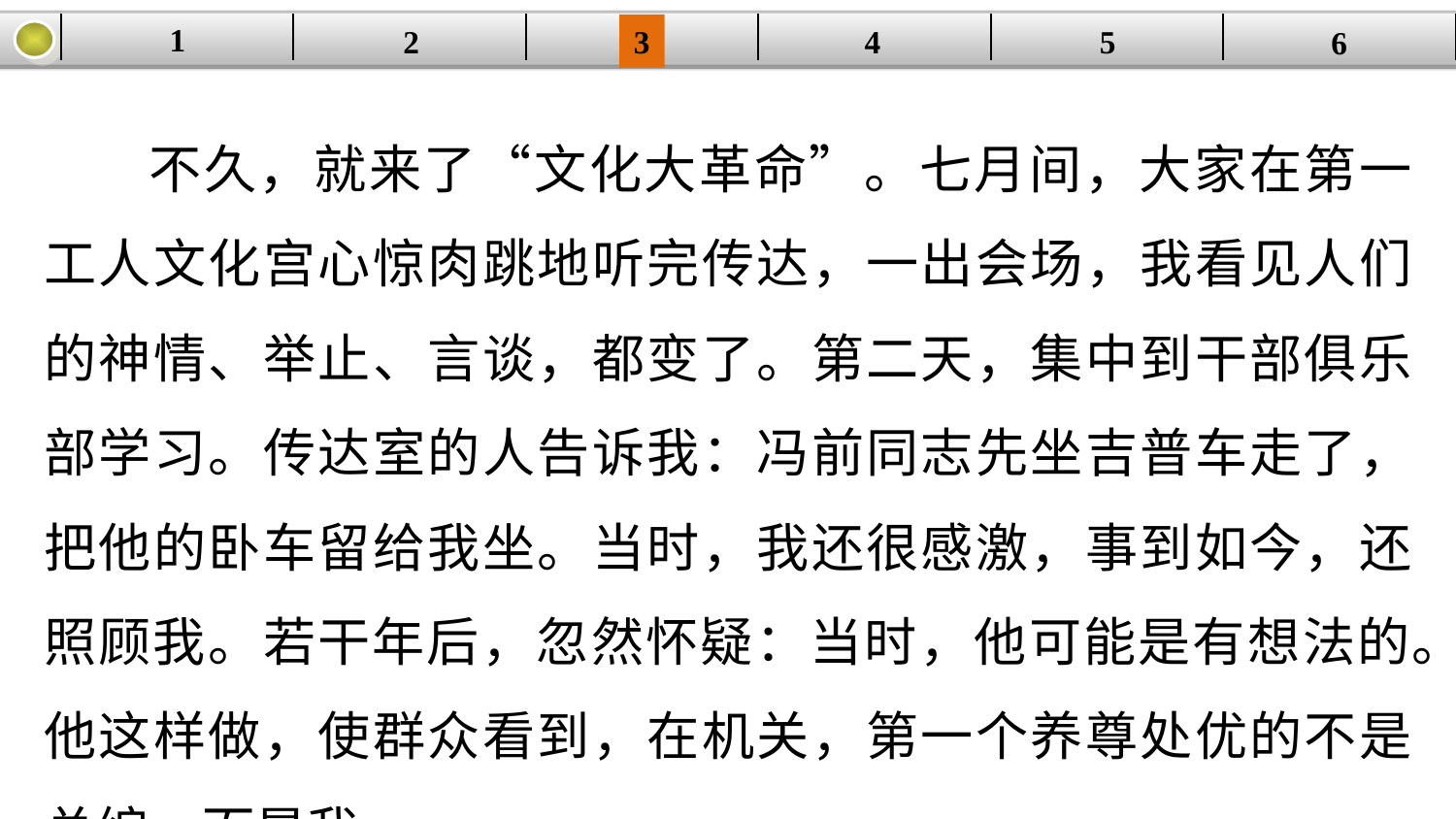

1
|  |  |  |  |  |  |
| --- | --- | --- | --- | --- | --- |
2
3
4
5
6

不久，就来了“文化大革命”。七月间，大家在第一工人文化宫心惊肉跳地听完传达，一出会场，我看见人们的神情、举止、言谈，都变了。第二天，集中到干部俱乐部学习。传达室的人告诉我：冯前同志先坐吉普车走了，把他的卧车留给我坐。当时，我还很感激，事到如今，还照顾我。若干年后，忽然怀疑：当时，他可能是有想法的。他这样做，使群众看到，在机关，第一个养尊处优的不是总编，而是我。